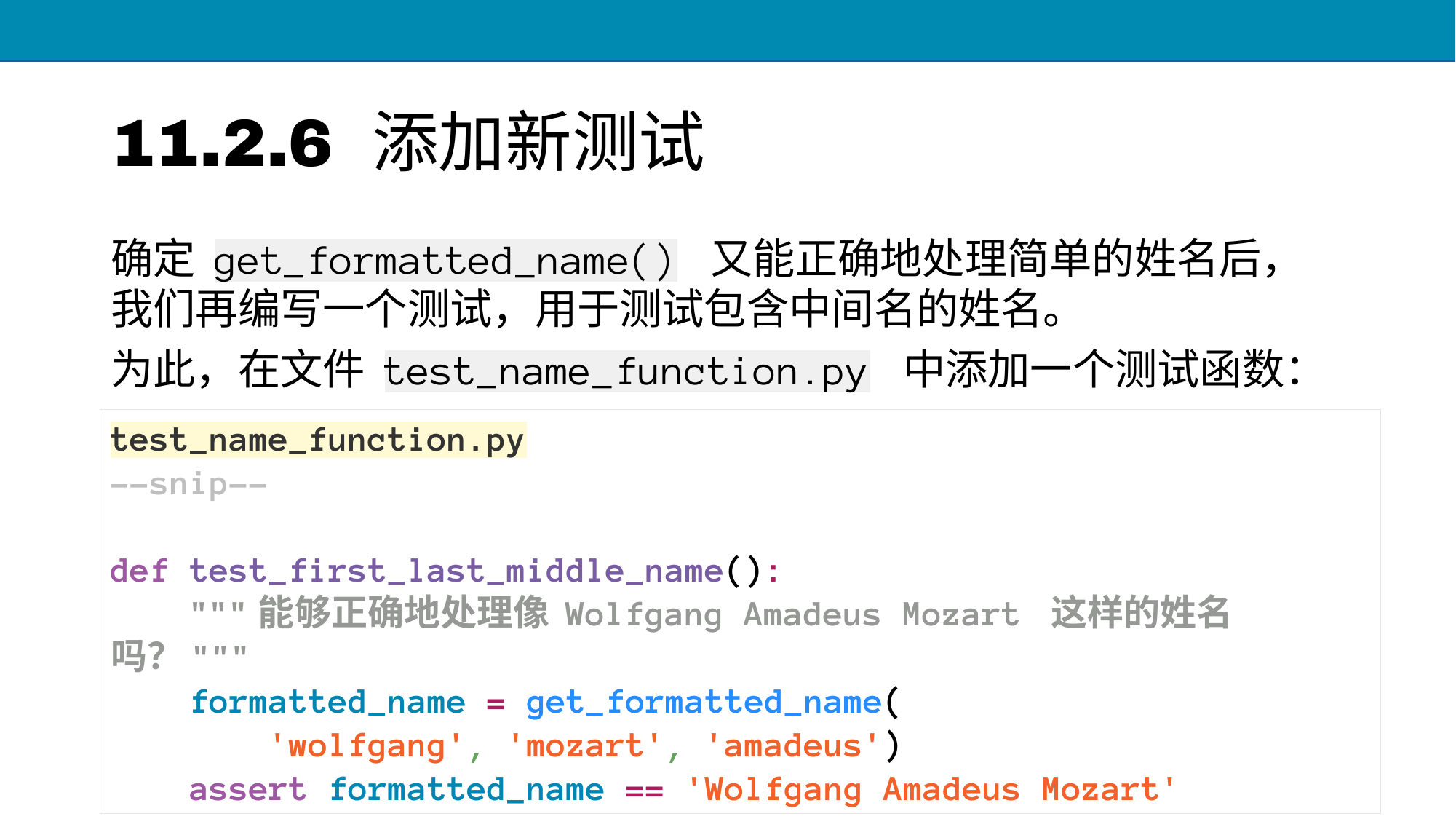

# 11.2.6 添加新测试
确定 get_formatted_name() 又能正确地处理简单的姓名后，我们再编写一个测试，用于测试包含中间名的姓名。
为此，在文件 test_name_function.py 中添加一个测试函数：

test_name_function.py
--snip--
def test_first_last_middle_name():
    """能够正确地处理像 Wolfgang Amadeus Mozart 这样的姓名吗？"""
    formatted_name = get_formatted_name(
        'wolfgang', 'mozart', 'amadeus')
    assert formatted_name == 'Wolfgang Amadeus Mozart'